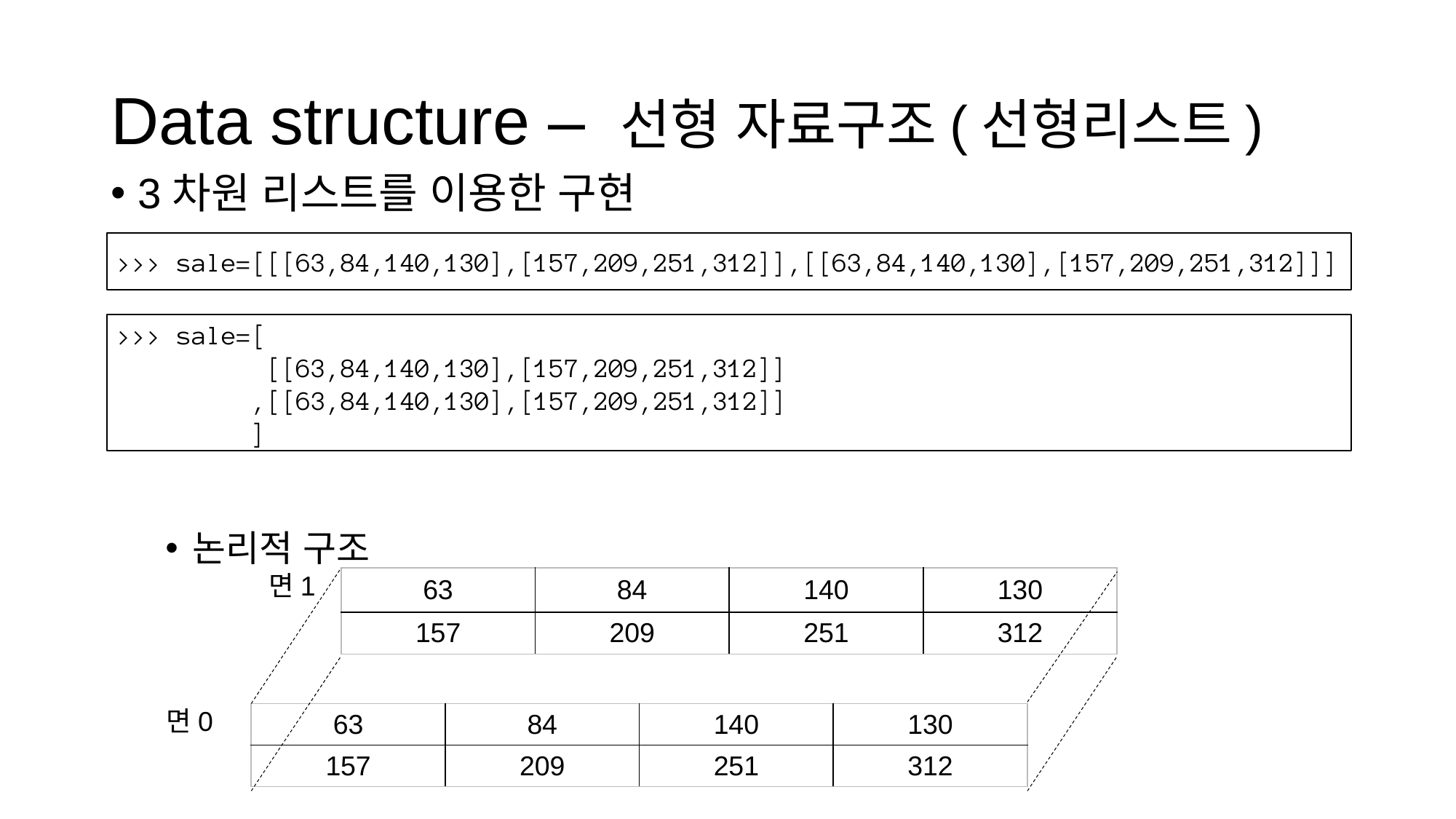

# Data structure – 선형 자료구조(선형리스트)
3차원 리스트를 이용한 구현

논리적 구조
>>> sale=[[[63,84,140,130],[157,209,251,312]],[[63,84,140,130],[157,209,251,312]]]
>>> sale=[
          [[63,84,140,130],[157,209,251,312]]
         ,[[63,84,140,130],[157,209,251,312]]
         ]
면1
| 63 | 84 | 140 | 130 |
| --- | --- | --- | --- |
| 157 | 209 | 251 | 312 |
면0
| 63 | 84 | 140 | 130 |
| --- | --- | --- | --- |
| 157 | 209 | 251 | 312 |